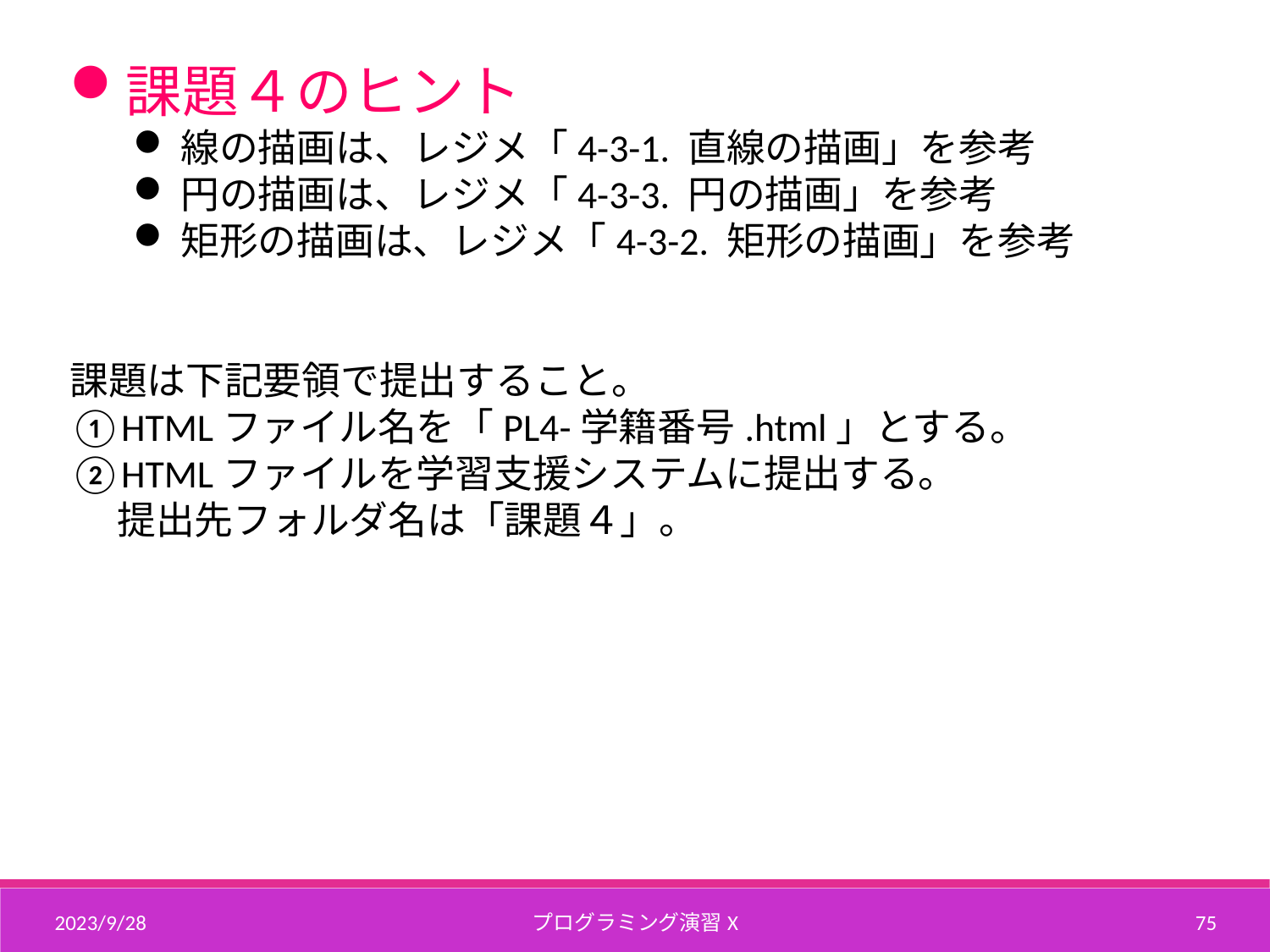

課題４のヒント
線の描画は、レジメ「4-3-1. 直線の描画」を参考
円の描画は、レジメ「4-3-3. 円の描画」を参考
矩形の描画は、レジメ「4-3-2. 矩形の描画」を参考

課題は下記要領で提出すること。
HTMLファイル名を「PL4-学籍番号.html」とする。
HTMLファイルを学習支援システムに提出する。
提出先フォルダ名は「課題４」。
2023/9/28
プログラミング演習X
75